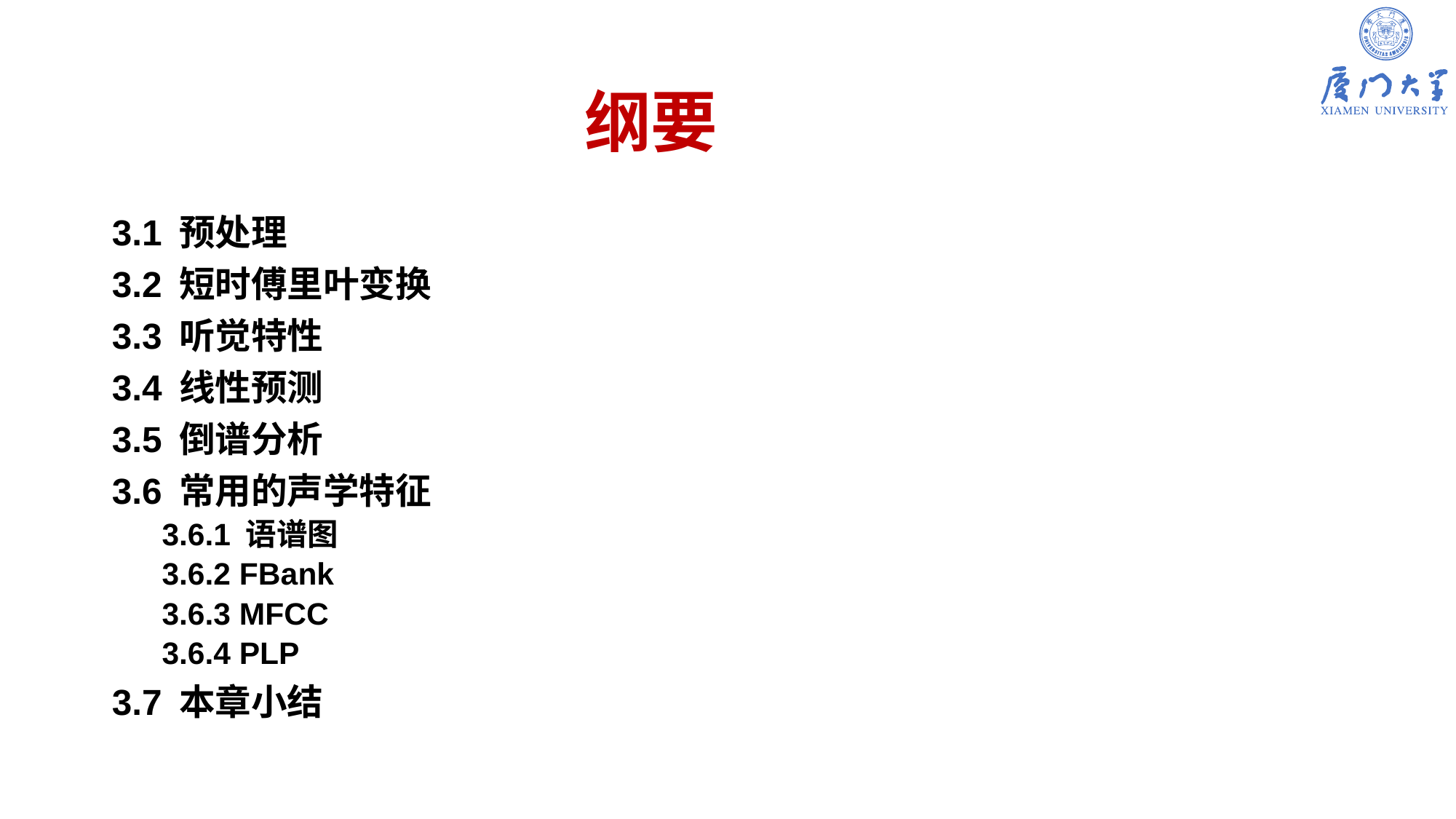

# 纲要
3.1 预处理
3.2 短时傅里叶变换
3.3 听觉特性
3.4 线性预测
3.5 倒谱分析
3.6 常用的声学特征
3.6.1 语谱图
3.6.2 FBank
3.6.3 MFCC
3.6.4 PLP
3.7 本章小结